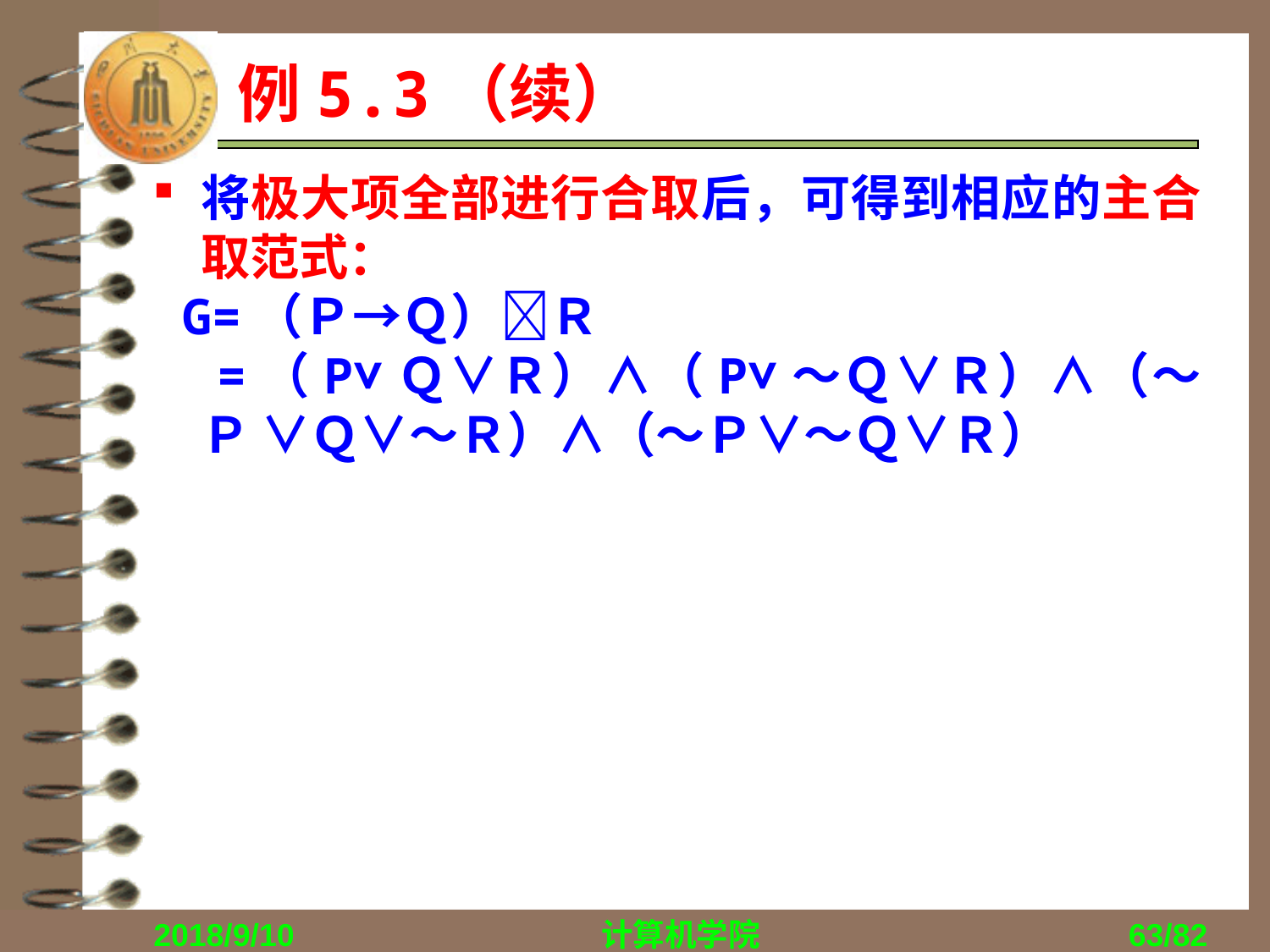

# 例5.3（续）
将极大项全部进行合取后，可得到相应的主合取范式：
 G=（Ｐ→Ｑ）↔Ｒ
  =（P∨Ｑ∨Ｒ）∧（P∨～Ｑ∨Ｒ）∧（～Ｐ ∨Ｑ∨～Ｒ）∧（～Ｐ∨～Ｑ∨Ｒ）
2018/9/10
计算机学院
63/82